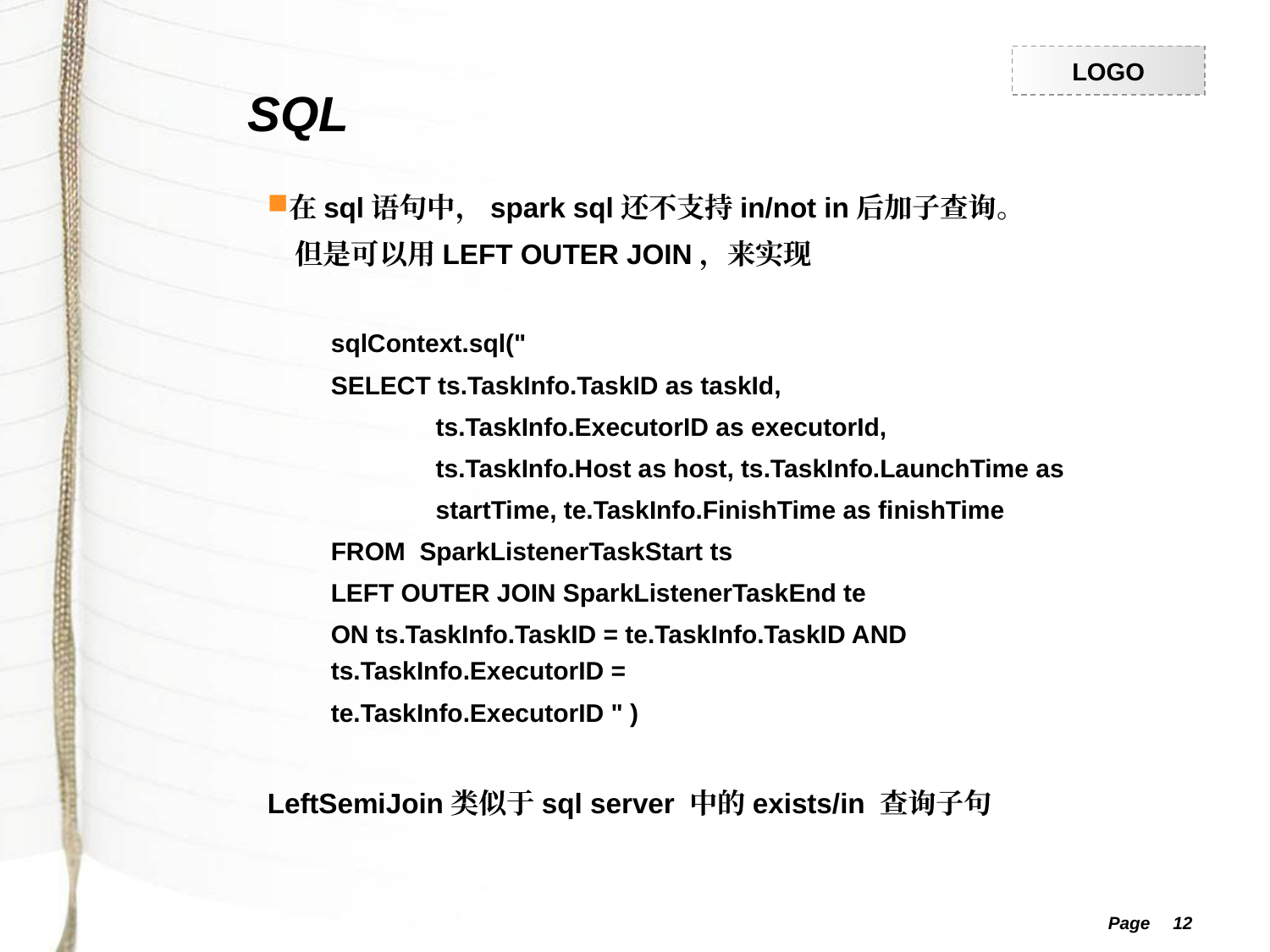

SQL
# 在sql语句中，spark sql还不支持in/not in后加子查询。
   但是可以用LEFT OUTER JOIN，来实现

sqlContext.sql("
SELECT ts.TaskInfo.TaskID as taskId,
               ts.TaskInfo.ExecutorID as executorId,
               ts.TaskInfo.Host as host, ts.TaskInfo.LaunchTime as
               startTime, te.TaskInfo.FinishTime as finishTime
FROM  SparkListenerTaskStart ts
LEFT OUTER JOIN SparkListenerTaskEnd te
ON ts.TaskInfo.TaskID = te.TaskInfo.TaskID AND ts.TaskInfo.ExecutorID =
te.TaskInfo.ExecutorID " )

LeftSemiJoin类似于sql server 中的exists/in 查询子句